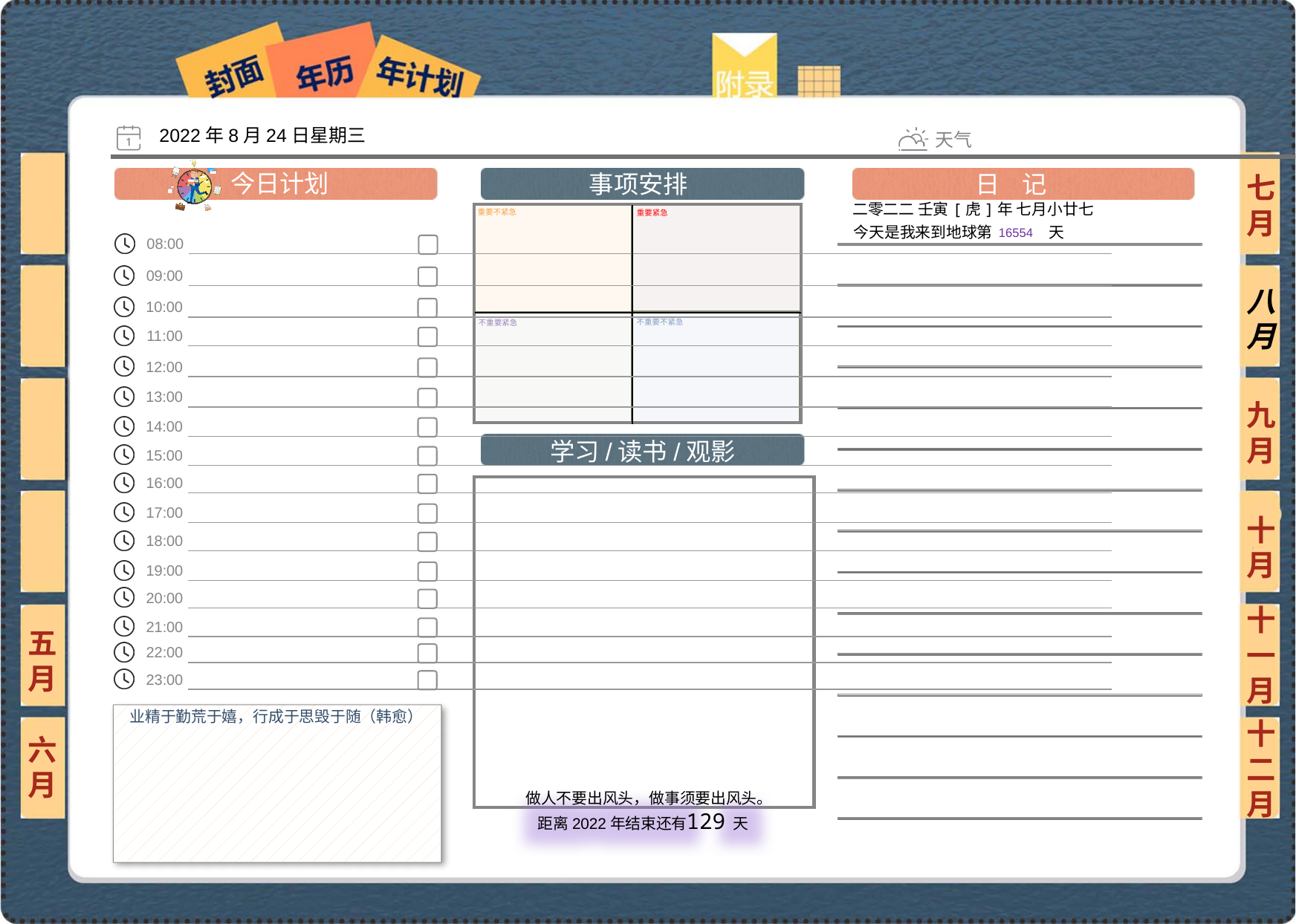

2022年8月24日星期三
七月
二零二二 壬寅[虎]年 七月小廿七
16554
八月
九月
十月
十一月
五月
业精于勤荒于嬉，行成于思毁于随（韩愈）

六月
十二月
129
 做人不要出风头，做事须要出风头。